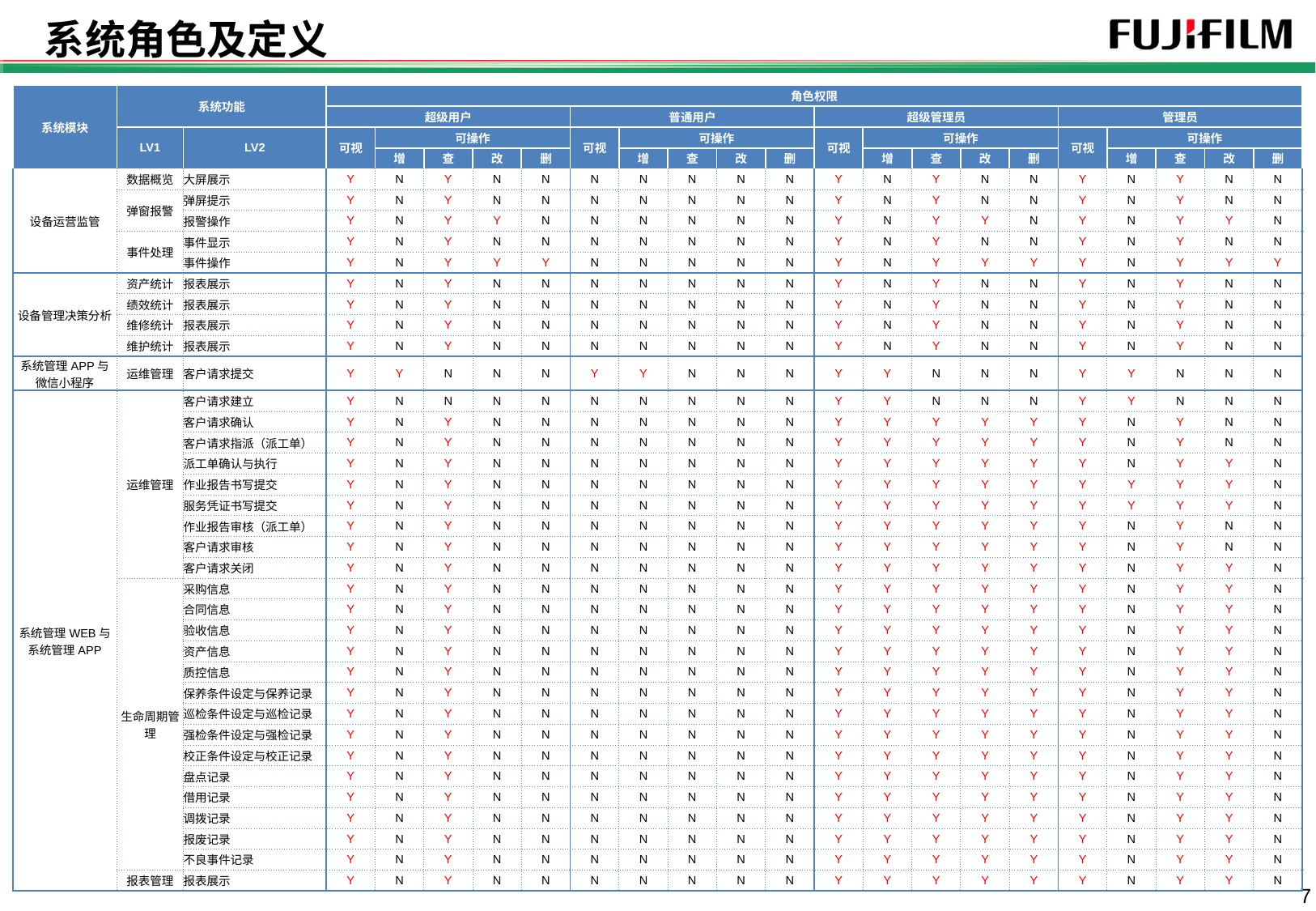

# 系统角色及定义
| 系统模块 | 系统功能 |  | 角色权限 |  |  |  |  |  |  |  |  |  |  |  |  |  |  |  |  |  |  |  |
| --- | --- | --- | --- | --- | --- | --- | --- | --- | --- | --- | --- | --- | --- | --- | --- | --- | --- | --- | --- | --- | --- | --- |
|  |  |  | 超级用户 |  |  |  |  | 普通用户 |  |  |  |  | 超级管理员 |  |  |  |  | 管理员 |  |  |  |  |
|  | LV1 | LV2 | 可视 | 可操作 |  |  |  | 可视 | 可操作 |  |  |  | 可视 | 可操作 |  |  |  | 可视 | 可操作 |  |  |  |
|  |  |  |  | 增 | 查 | 改 | 删 |  | 增 | 查 | 改 | 删 |  | 增 | 查 | 改 | 删 |  | 增 | 查 | 改 | 删 |
| 设备运营监管 | 数据概览 | 大屏展示 | Y | N | Y | N | N | N | N | N | N | N | Y | N | Y | N | N | Y | N | Y | N | N |
|  | 弹窗报警 | 弹屏提示 | Y | N | Y | N | N | N | N | N | N | N | Y | N | Y | N | N | Y | N | Y | N | N |
|  |  | 报警操作 | Y | N | Y | Y | N | N | N | N | N | N | Y | N | Y | Y | N | Y | N | Y | Y | N |
|  | 事件处理 | 事件显示 | Y | N | Y | N | N | N | N | N | N | N | Y | N | Y | N | N | Y | N | Y | N | N |
|  |  | 事件操作 | Y | N | Y | Y | Y | N | N | N | N | N | Y | N | Y | Y | Y | Y | N | Y | Y | Y |
| 设备管理决策分析 | 资产统计 | 报表展示 | Y | N | Y | N | N | N | N | N | N | N | Y | N | Y | N | N | Y | N | Y | N | N |
|  | 绩效统计 | 报表展示 | Y | N | Y | N | N | N | N | N | N | N | Y | N | Y | N | N | Y | N | Y | N | N |
|  | 维修统计 | 报表展示 | Y | N | Y | N | N | N | N | N | N | N | Y | N | Y | N | N | Y | N | Y | N | N |
|  | 维护统计 | 报表展示 | Y | N | Y | N | N | N | N | N | N | N | Y | N | Y | N | N | Y | N | Y | N | N |
| 系统管理APP与 微信小程序 | 运维管理 | 客户请求提交 | Y | Y | N | N | N | Y | Y | N | N | N | Y | Y | N | N | N | Y | Y | N | N | N |
| 系统管理WEB与 系统管理APP | 运维管理 | 客户请求建立 | Y | N | N | N | N | N | N | N | N | N | Y | Y | N | N | N | Y | Y | N | N | N |
|  |  | 客户请求确认 | Y | N | Y | N | N | N | N | N | N | N | Y | Y | Y | Y | Y | Y | N | Y | N | N |
|  |  | 客户请求指派（派工单） | Y | N | Y | N | N | N | N | N | N | N | Y | Y | Y | Y | Y | Y | N | Y | N | N |
|  |  | 派工单确认与执行 | Y | N | Y | N | N | N | N | N | N | N | Y | Y | Y | Y | Y | Y | N | Y | Y | N |
|  |  | 作业报告书写提交 | Y | N | Y | N | N | N | N | N | N | N | Y | Y | Y | Y | Y | Y | Y | Y | Y | N |
|  |  | 服务凭证书写提交 | Y | N | Y | N | N | N | N | N | N | N | Y | Y | Y | Y | Y | Y | Y | Y | Y | N |
|  |  | 作业报告审核（派工单） | Y | N | Y | N | N | N | N | N | N | N | Y | Y | Y | Y | Y | Y | N | Y | N | N |
|  |  | 客户请求审核 | Y | N | Y | N | N | N | N | N | N | N | Y | Y | Y | Y | Y | Y | N | Y | N | N |
|  |  | 客户请求关闭 | Y | N | Y | N | N | N | N | N | N | N | Y | Y | Y | Y | Y | Y | N | Y | Y | N |
|  | 生命周期管理 | 采购信息 | Y | N | Y | N | N | N | N | N | N | N | Y | Y | Y | Y | Y | Y | N | Y | Y | N |
|  |  | 合同信息 | Y | N | Y | N | N | N | N | N | N | N | Y | Y | Y | Y | Y | Y | N | Y | Y | N |
|  |  | 验收信息 | Y | N | Y | N | N | N | N | N | N | N | Y | Y | Y | Y | Y | Y | N | Y | Y | N |
|  |  | 资产信息 | Y | N | Y | N | N | N | N | N | N | N | Y | Y | Y | Y | Y | Y | N | Y | Y | N |
|  |  | 质控信息 | Y | N | Y | N | N | N | N | N | N | N | Y | Y | Y | Y | Y | Y | N | Y | Y | N |
|  |  | 保养条件设定与保养记录 | Y | N | Y | N | N | N | N | N | N | N | Y | Y | Y | Y | Y | Y | N | Y | Y | N |
|  |  | 巡检条件设定与巡检记录 | Y | N | Y | N | N | N | N | N | N | N | Y | Y | Y | Y | Y | Y | N | Y | Y | N |
|  |  | 强检条件设定与强检记录 | Y | N | Y | N | N | N | N | N | N | N | Y | Y | Y | Y | Y | Y | N | Y | Y | N |
|  |  | 校正条件设定与校正记录 | Y | N | Y | N | N | N | N | N | N | N | Y | Y | Y | Y | Y | Y | N | Y | Y | N |
|  |  | 盘点记录 | Y | N | Y | N | N | N | N | N | N | N | Y | Y | Y | Y | Y | Y | N | Y | Y | N |
|  |  | 借用记录 | Y | N | Y | N | N | N | N | N | N | N | Y | Y | Y | Y | Y | Y | N | Y | Y | N |
|  |  | 调拨记录 | Y | N | Y | N | N | N | N | N | N | N | Y | Y | Y | Y | Y | Y | N | Y | Y | N |
|  |  | 报废记录 | Y | N | Y | N | N | N | N | N | N | N | Y | Y | Y | Y | Y | Y | N | Y | Y | N |
|  |  | 不良事件记录 | Y | N | Y | N | N | N | N | N | N | N | Y | Y | Y | Y | Y | Y | N | Y | Y | N |
|  | 报表管理 | 报表展示 | Y | N | Y | N | N | N | N | N | N | N | Y | Y | Y | Y | Y | Y | N | Y | Y | N |